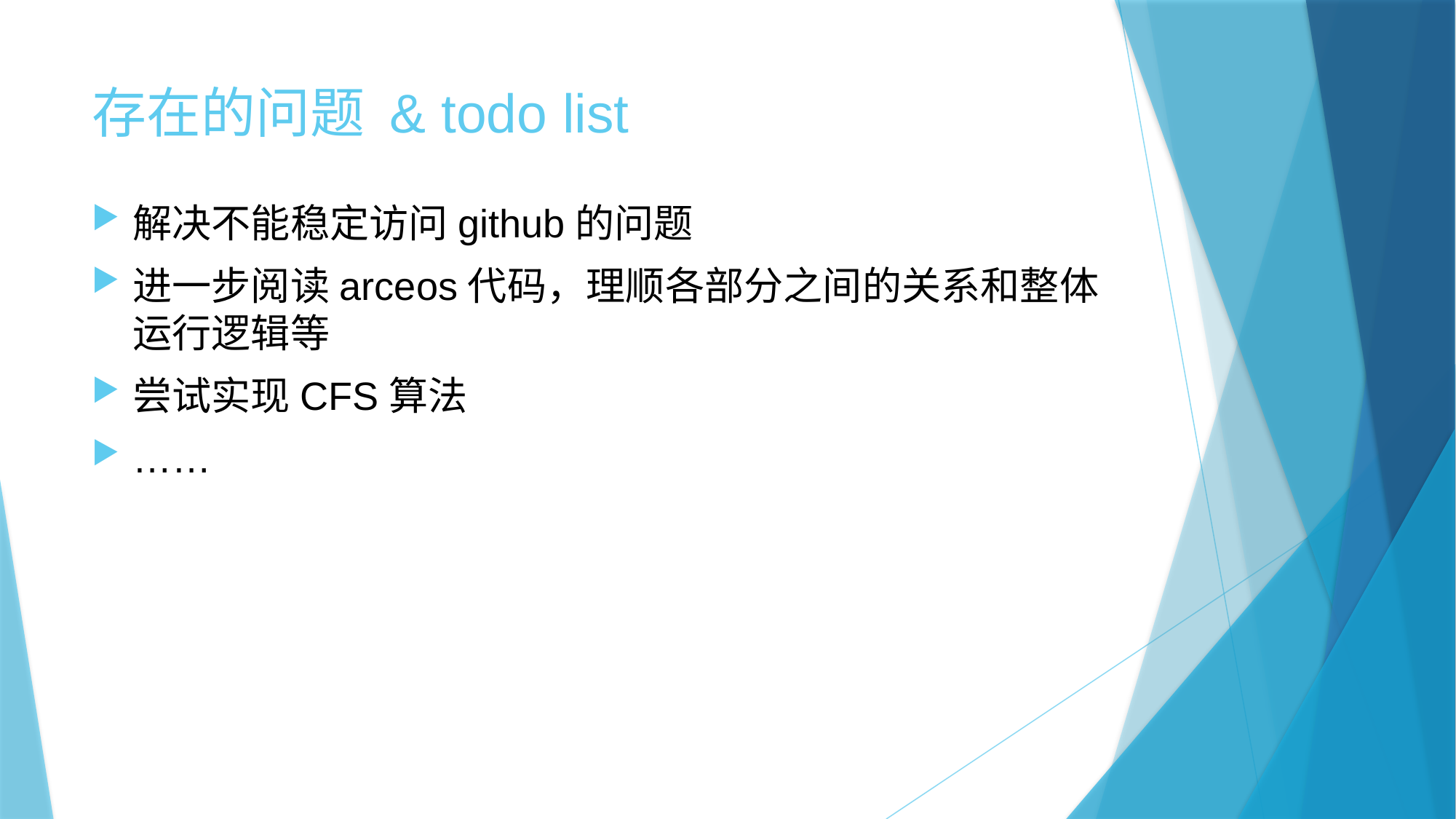

# 存在的问题 & todo list
解决不能稳定访问github的问题
进一步阅读arceos代码，理顺各部分之间的关系和整体运行逻辑等
尝试实现CFS算法
……